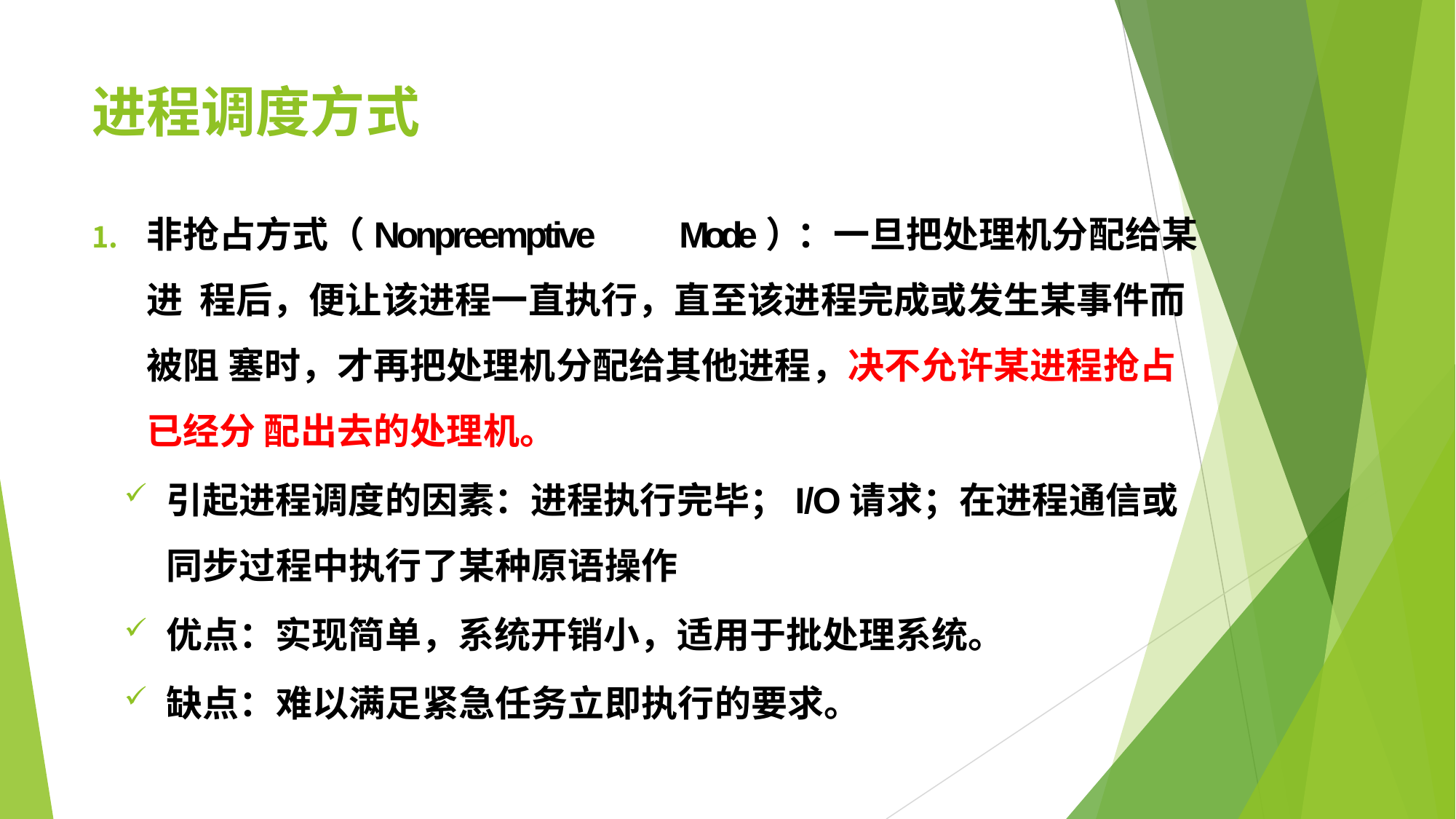

# 进程调度方式
非抢占方式（Nonpreemptive	Mode）：一旦把处理机分配给某进  程后，便让该进程一直执行，直至该进程完成或发生某事件而被阻 塞时，才再把处理机分配给其他进程，决不允许某进程抢占已经分 配出去的处理机。

引起进程调度的因素：进程执行完毕；I/O请求；在进程通信或
同步过程中执行了某种原语操作

优点：实现简单，系统开销小，适用于批处理系统。

缺点：难以满足紧急任务立即执行的要求。